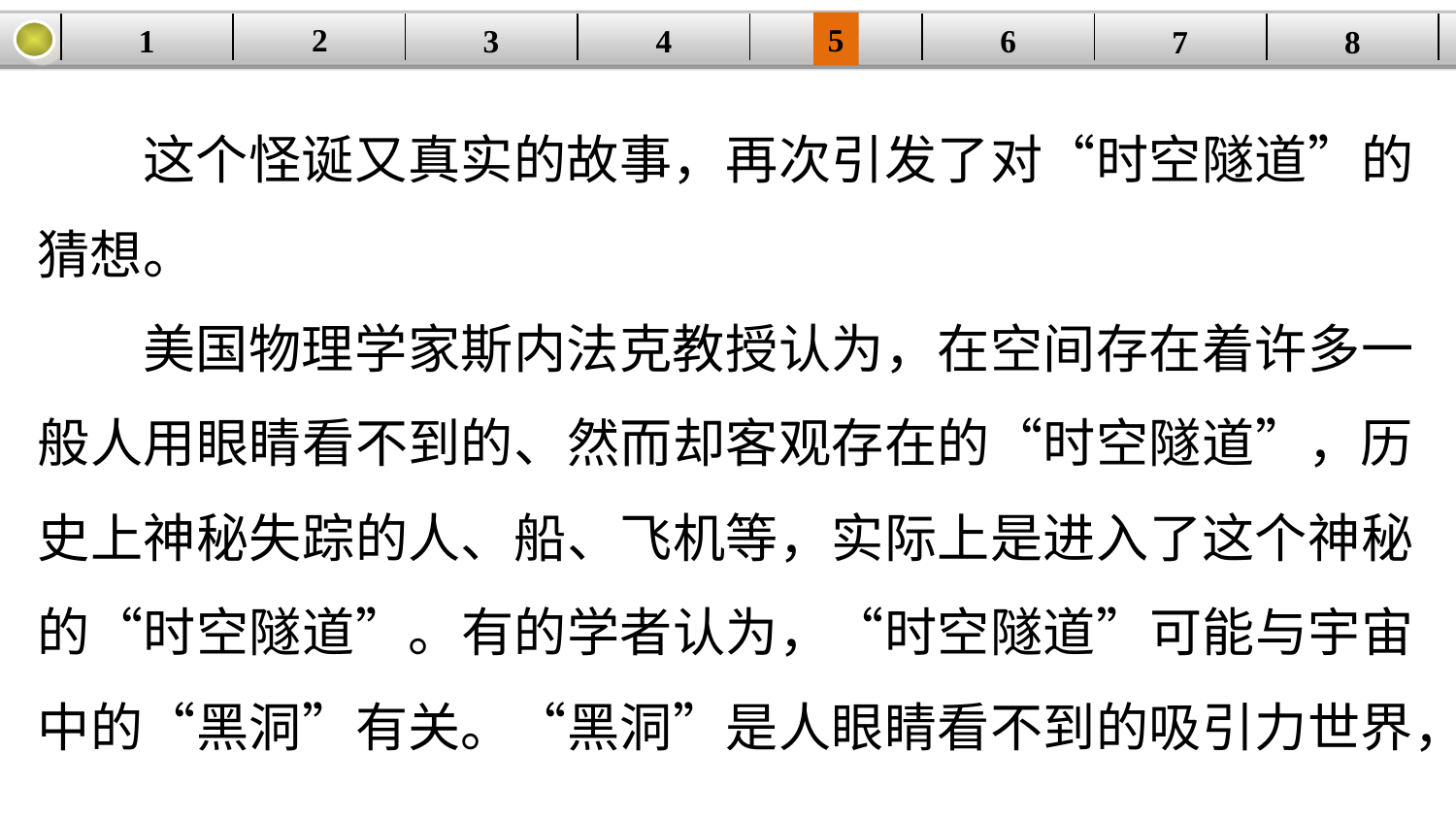

5
2
1
4
6
|  |  |  |  |  |  |  |  |
| --- | --- | --- | --- | --- | --- | --- | --- |
3
8
7

这个怪诞又真实的故事，再次引发了对“时空隧道”的猜想。
美国物理学家斯内法克教授认为，在空间存在着许多一般人用眼睛看不到的、然而却客观存在的“时空隧道”，历史上神秘失踪的人、船、飞机等，实际上是进入了这个神秘的“时空隧道”。有的学者认为，“时空隧道”可能与宇宙中的“黑洞”有关。“黑洞”是人眼睛看不到的吸引力世界，